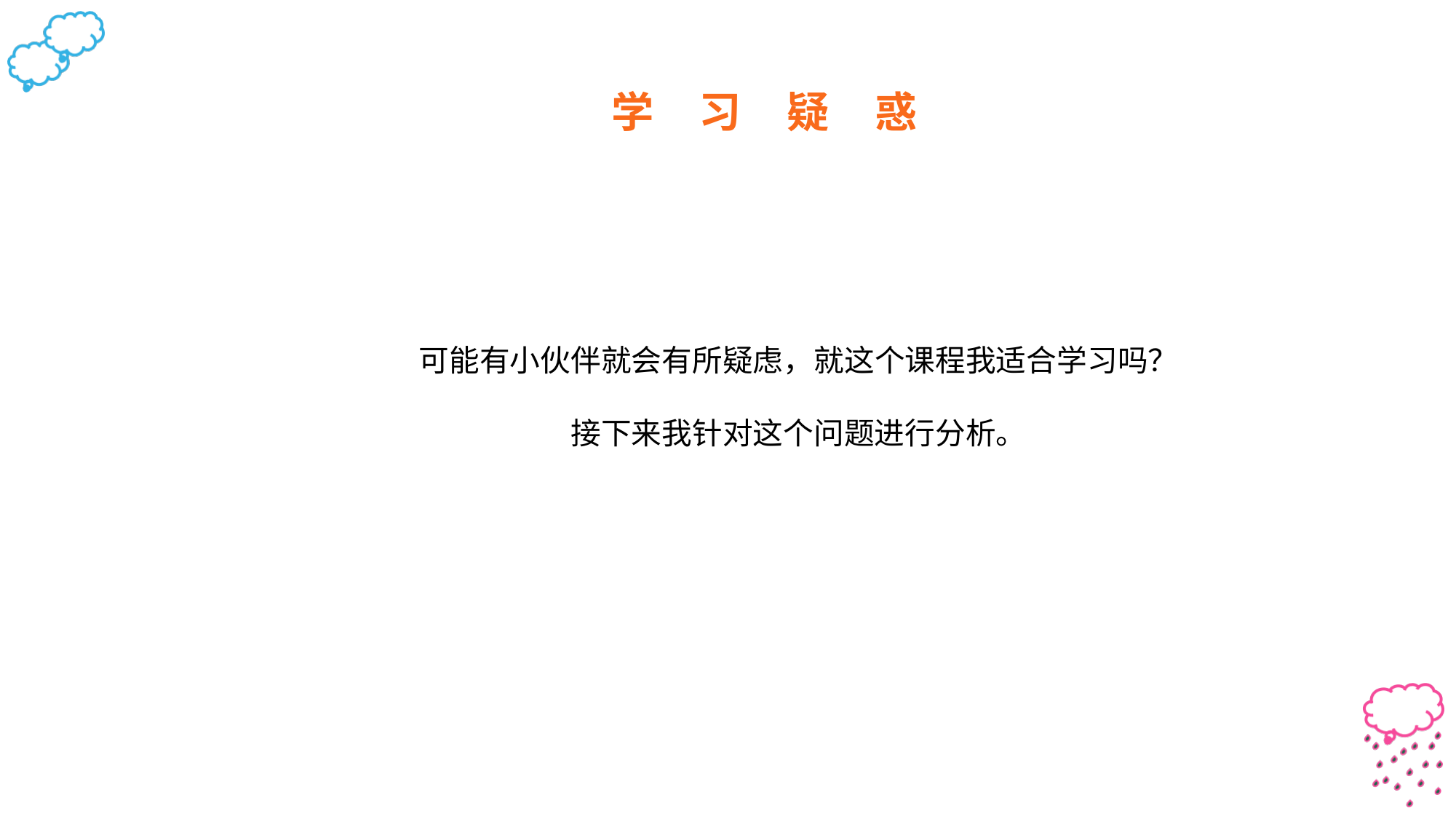

学习疑惑
可能有小伙伴就会有所疑虑，就这个课程我适合学习吗？

接下来我针对这个问题进行分析。